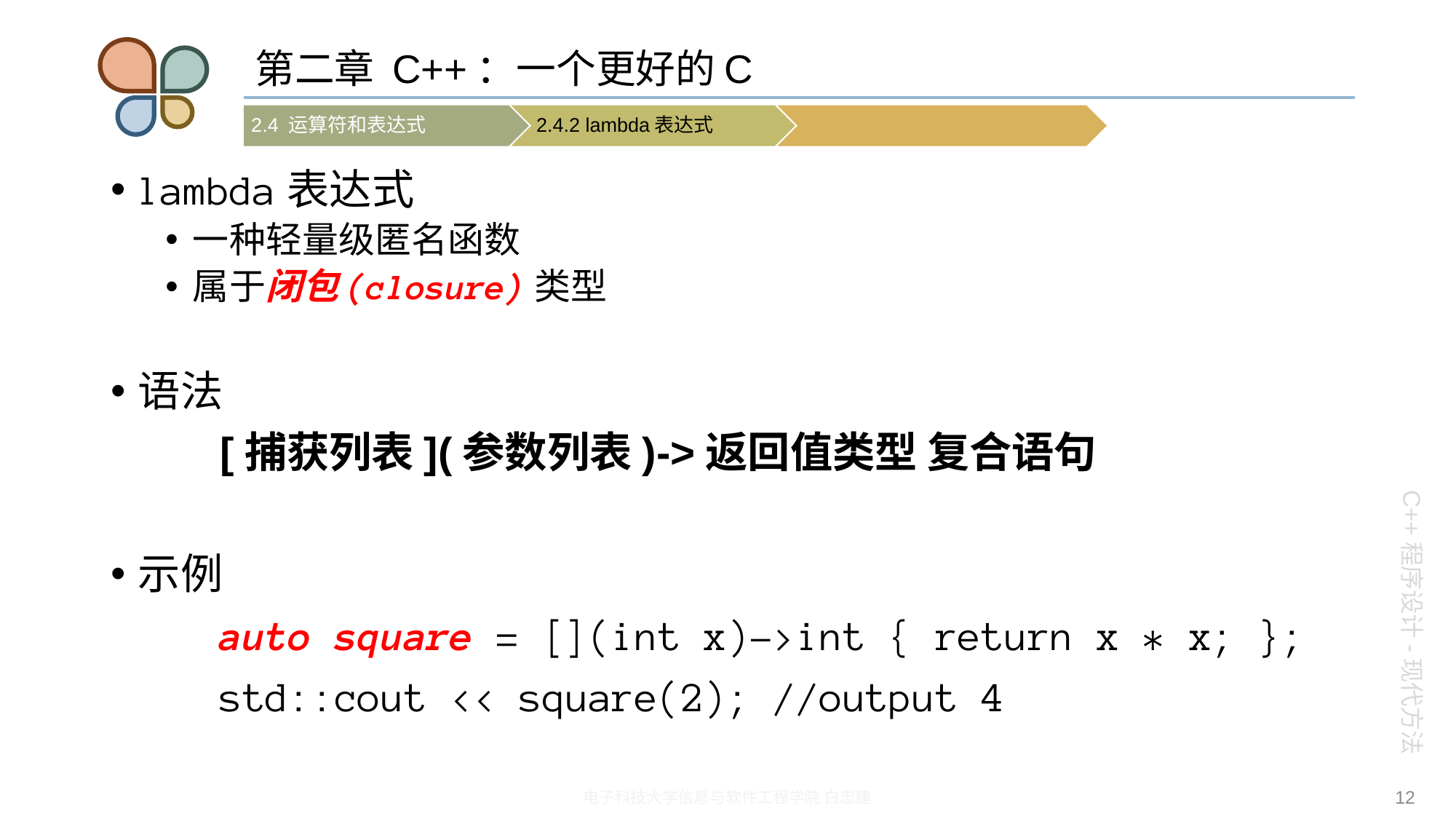

# 第二章 C++：一个更好的C
2.4 运算符和表达式
2.4.2 lambda表达式

lambda表达式
一种轻量级匿名函数
属于闭包(closure)类型

语法
	[捕获列表](参数列表)->返回值类型 复合语句

示例
	auto square = [](int x)->int { return x * x; };
	std::cout << square(2); //output 4
12